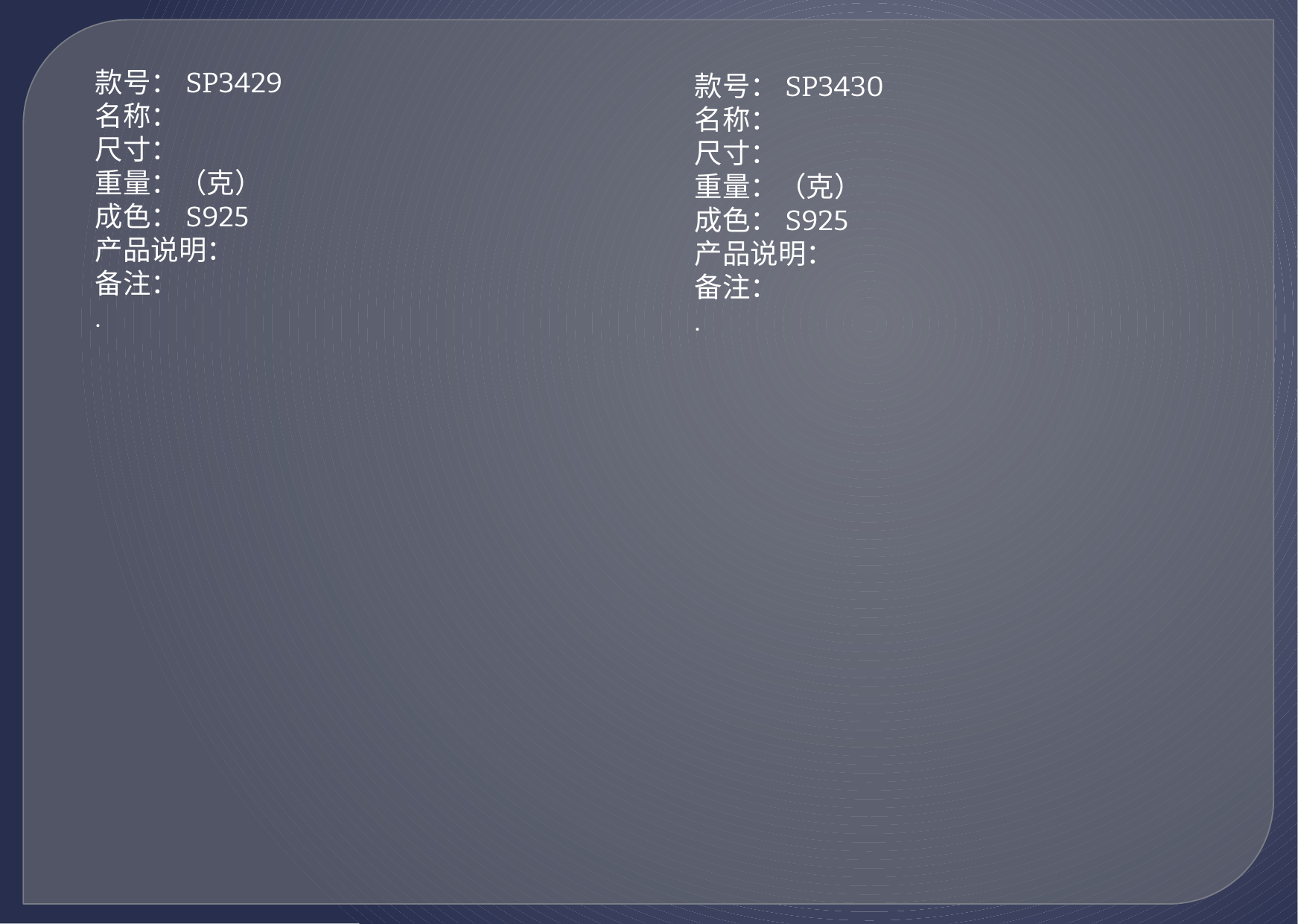

款号：SP3429
名称：
尺寸：
重量：（克）
成色：S925
产品说明：
备注：
.
款号：SP3430
名称：
尺寸：
重量：（克）
成色：S925
产品说明：
备注：
.